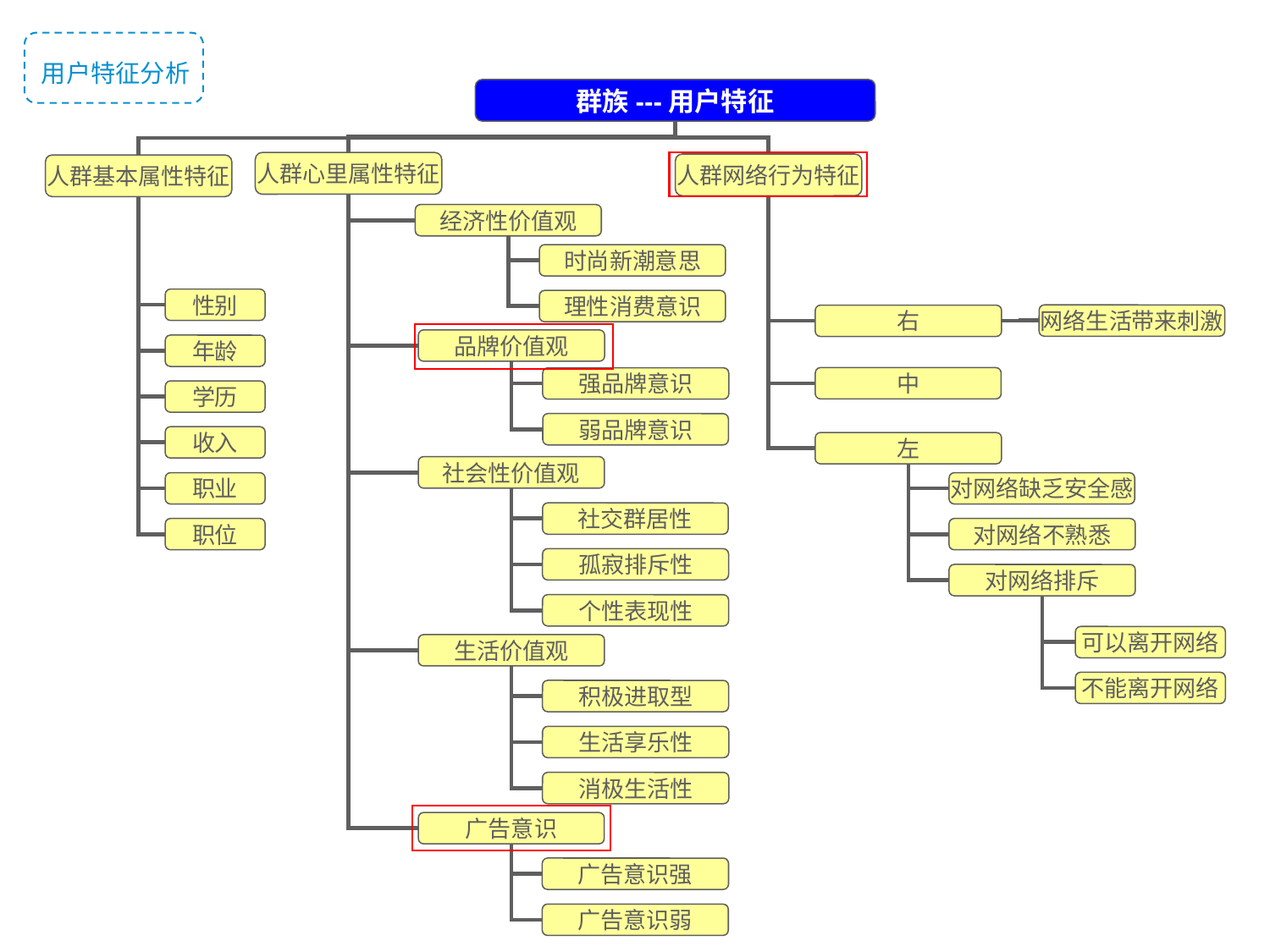

用户特征分析
群族---用户特征
人群心里属性特征
人群网络行为特征
人群基本属性特征
经济性价值观
时尚新潮意思
性别
理性消费意识
网络生活带来刺激
右
品牌价值观
年龄
中
强品牌意识
学历
弱品牌意识
收入
左
社会性价值观
职业
对网络缺乏安全感
社交群居性
职位
对网络不熟悉
孤寂排斥性
对网络排斥
个性表现性
可以离开网络
生活价值观
不能离开网络
积极进取型
生活享乐性
消极生活性
广告意识
广告意识强
广告意识弱